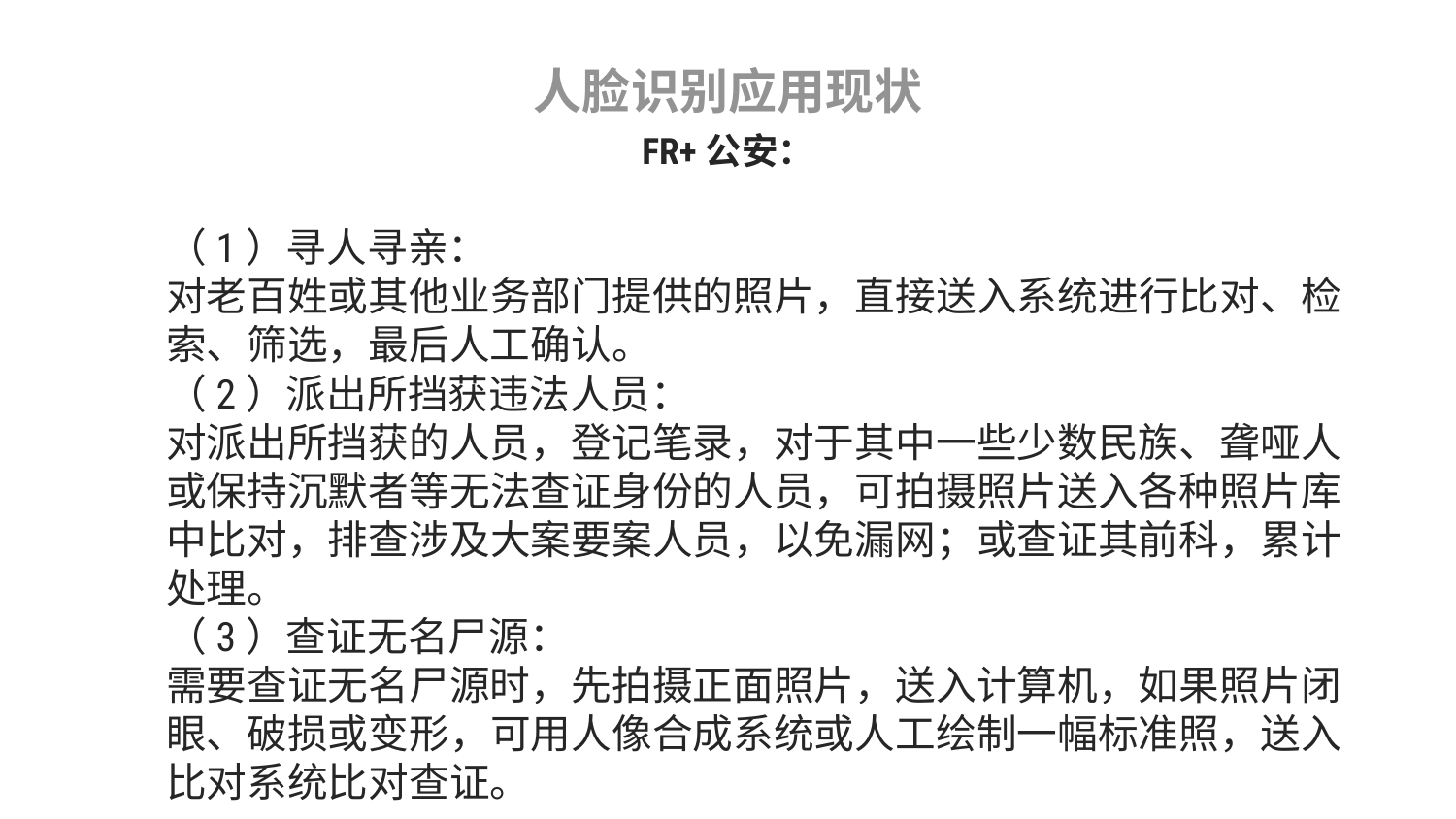

# 人脸识别应用现状
FR+公安：
（1）寻人寻亲：
对老百姓或其他业务部门提供的照片，直接送入系统进行比对、检索、筛选，最后人工确认。
（2）派出所挡获违法人员：
对派出所挡获的人员，登记笔录，对于其中一些少数民族、聋哑人或保持沉默者等无法查证身份的人员，可拍摄照片送入各种照片库中比对，排查涉及大案要案人员，以免漏网；或查证其前科，累计处理。
（3）查证无名尸源：
需要查证无名尸源时，先拍摄正面照片，送入计算机，如果照片闭眼、破损或变形，可用人像合成系统或人工绘制一幅标准照，送入比对系统比对查证。